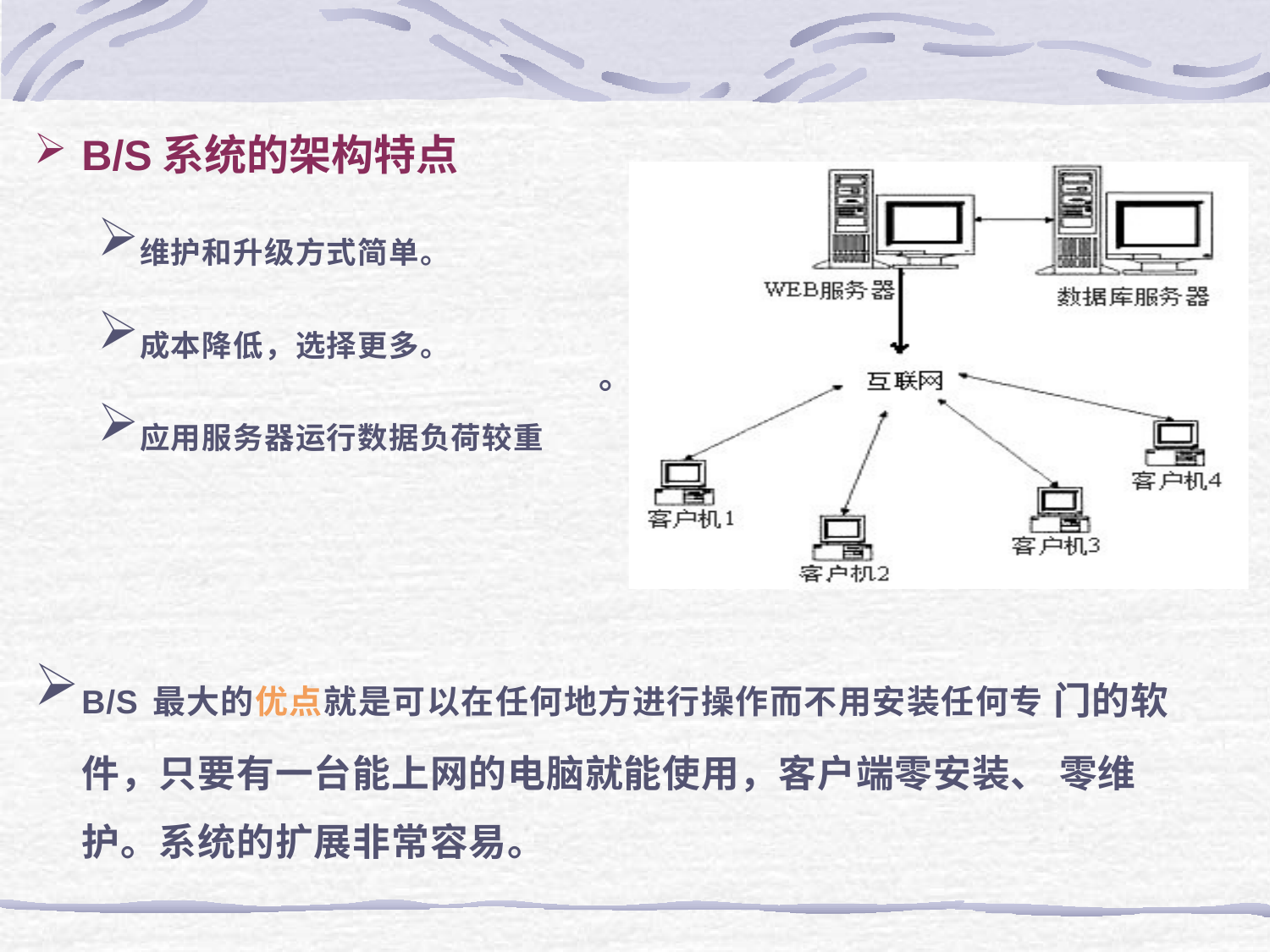

B/S系统的架构特点
维护和升级方式简单。
成本降低，选择更多。
应用服务器运行数据负荷较重

。
B/S最大的优点就是可以在任何地方进行操作而不用安装任何专 门的软件，只要有一台能上网的电脑就能使用，客户端零安装、 零维护。系统的扩展非常容易。